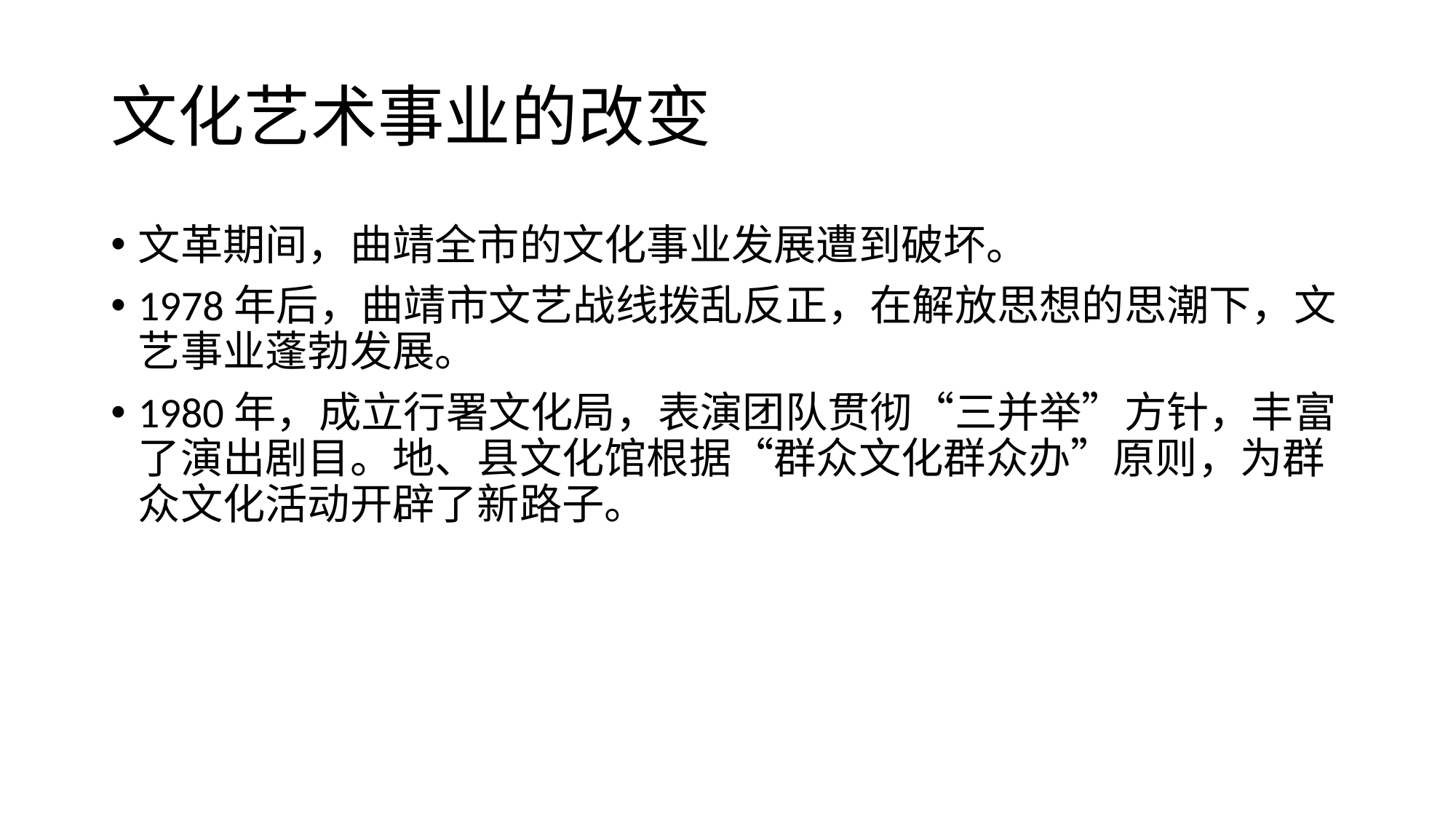

# 文化艺术事业的改变
文革期间，曲靖全市的文化事业发展遭到破坏。
1978年后，曲靖市文艺战线拨乱反正，在解放思想的思潮下，文艺事业蓬勃发展。
1980年，成立行署文化局，表演团队贯彻“三并举”方针，丰富了演出剧目。地、县文化馆根据“群众文化群众办”原则，为群众文化活动开辟了新路子。